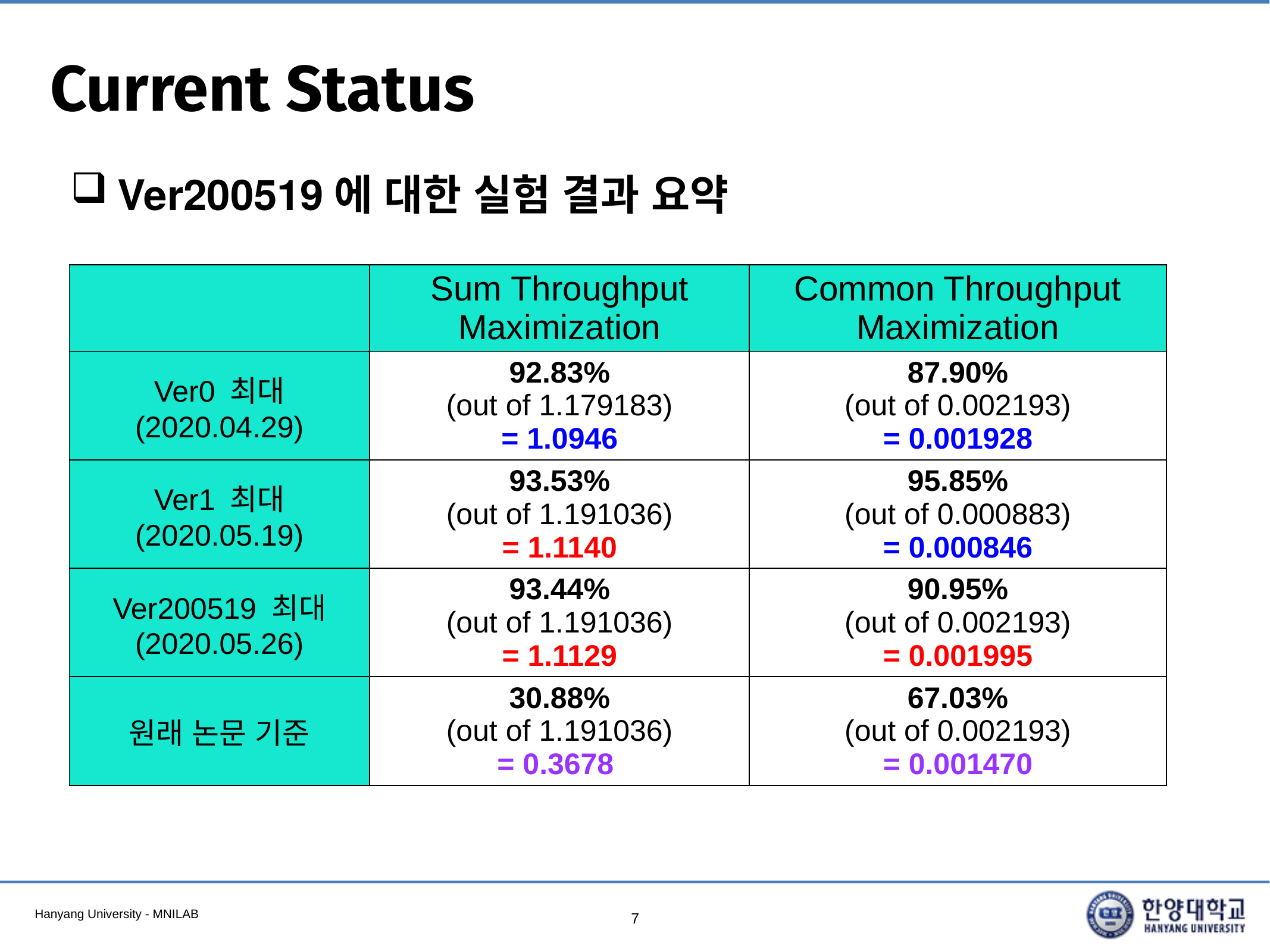

# Current Status
Ver200519에 대한 실험 결과 요약
|  | Sum Throughput Maximization | Common Throughput Maximization |
| --- | --- | --- |
| Ver0 최대 (2020.04.29) | 92.83% (out of 1.179183) = 1.0946 | 87.90% (out of 0.002193) = 0.001928 |
| Ver1 최대 (2020.05.19) | 93.53% (out of 1.191036) = 1.1140 | 95.85% (out of 0.000883) = 0.000846 |
| Ver200519 최대 (2020.05.26) | 93.44% (out of 1.191036) = 1.1129 | 90.95% (out of 0.002193) = 0.001995 |
| 원래 논문 기준 | 30.88% (out of 1.191036) = 0.3678 | 67.03% (out of 0.002193) = 0.001470 |
7